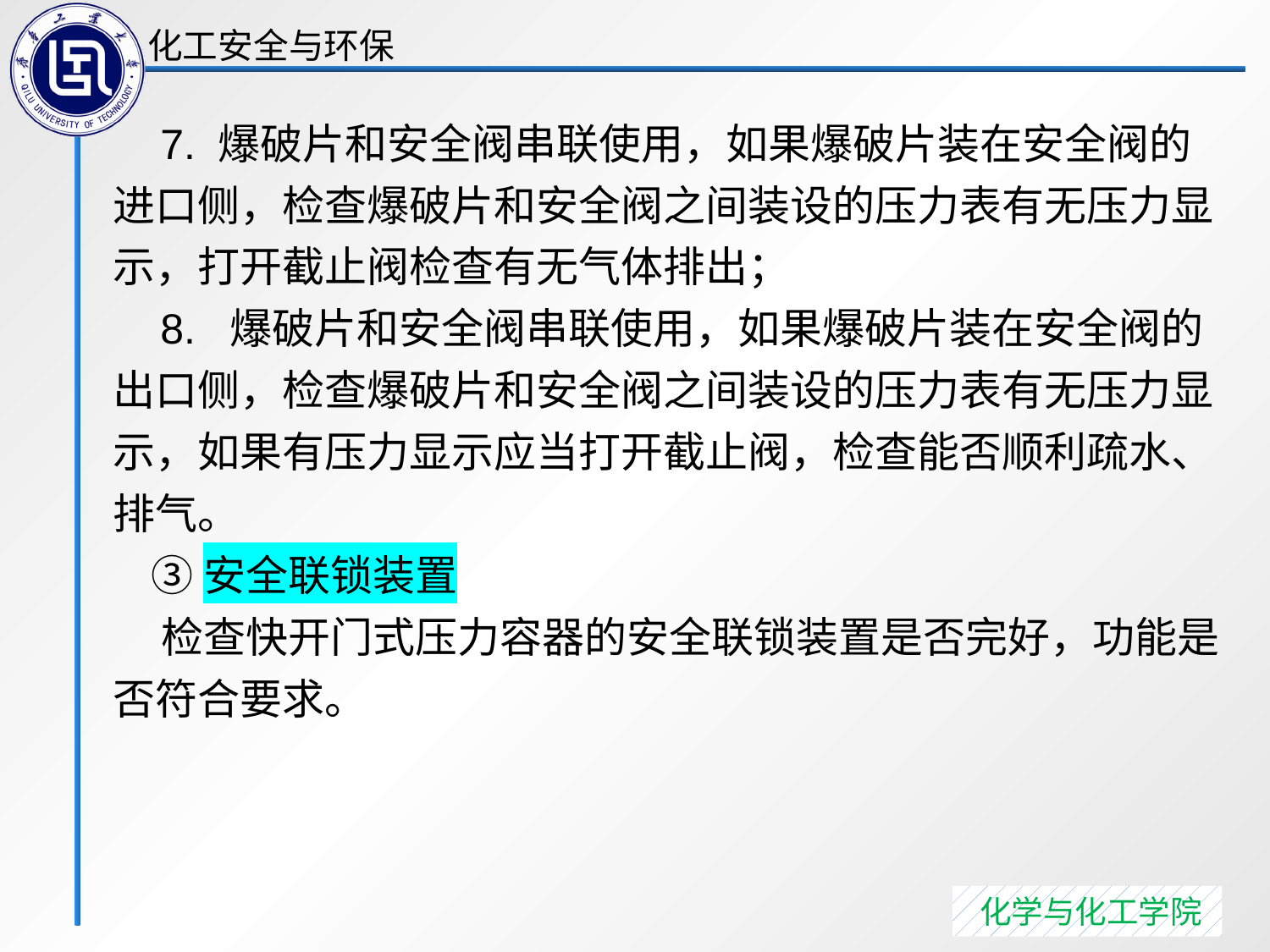

7. 爆破片和安全阀串联使用，如果爆破片装在安全阀的进口侧，检查爆破片和安全阀之间装设的压力表有无压力显示，打开截止阀检查有无气体排出；
    8.  爆破片和安全阀串联使用，如果爆破片装在安全阀的出口侧，检查爆破片和安全阀之间装设的压力表有无压力显示，如果有压力显示应当打开截止阀，检查能否顺利疏水、排气。
    ③安全联锁装置
    检查快开门式压力容器的安全联锁装置是否完好，功能是否符合要求。